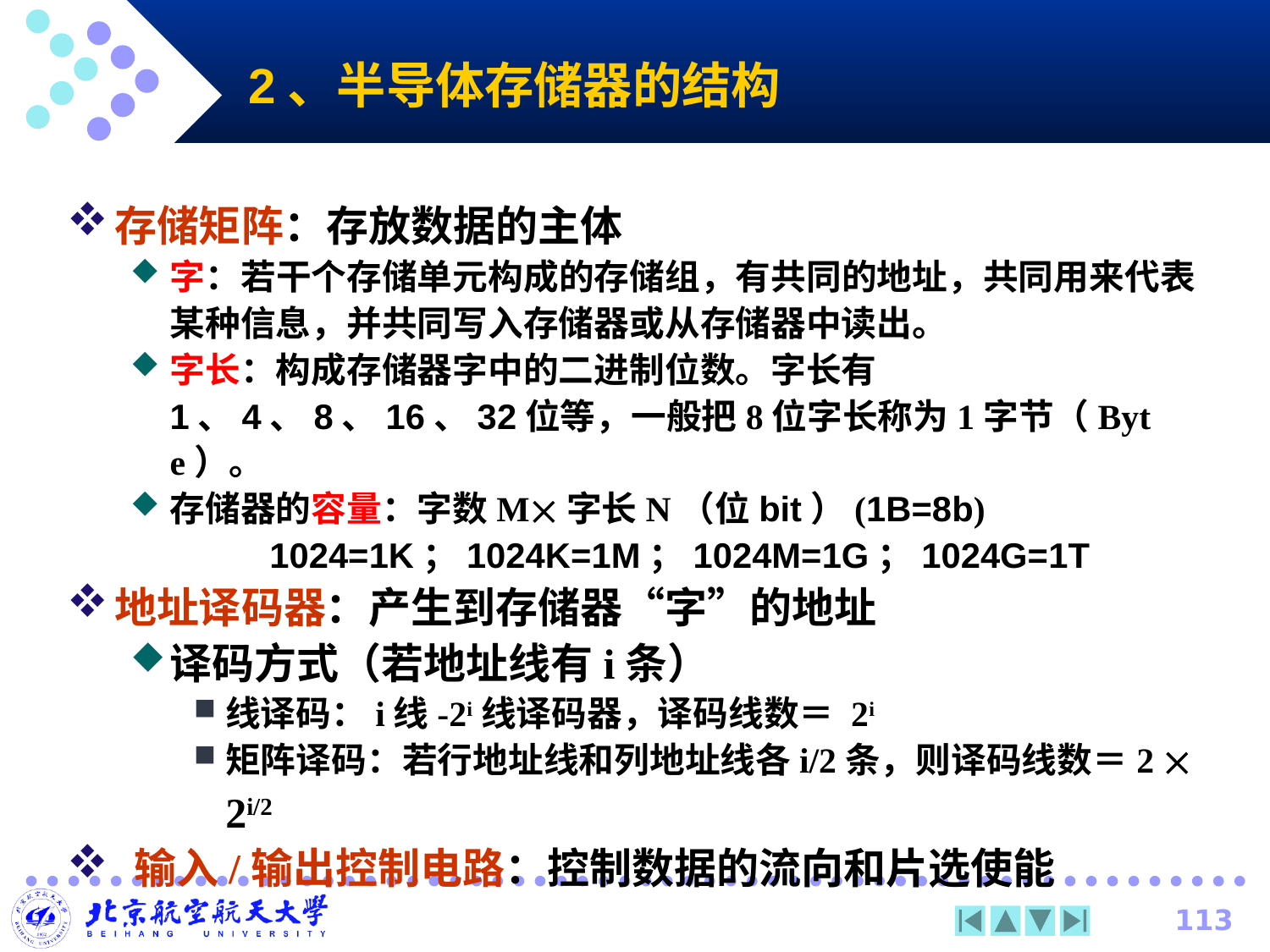

2、半导体存储器的结构
存储矩阵：存放数据的主体
字：若干个存储单元构成的存储组，有共同的地址，共同用来代表某种信息，并共同写入存储器或从存储器中读出。
字长：构成存储器字中的二进制位数。字长有1、4、8、16、32位等，一般把8位字长称为1字节（Byte）。
存储器的容量：字数M×字长N（位bit）(1B=8b)
1024=1K；1024K=1M；1024M=1G；1024G=1T
地址译码器：产生到存储器“字”的地址
译码方式（若地址线有i条）
线译码：i线-2i线译码器，译码线数＝ 2i
矩阵译码：若行地址线和列地址线各i/2条，则译码线数＝2 × 2i/2
 输入/输出控制电路：控制数据的流向和片选使能
113